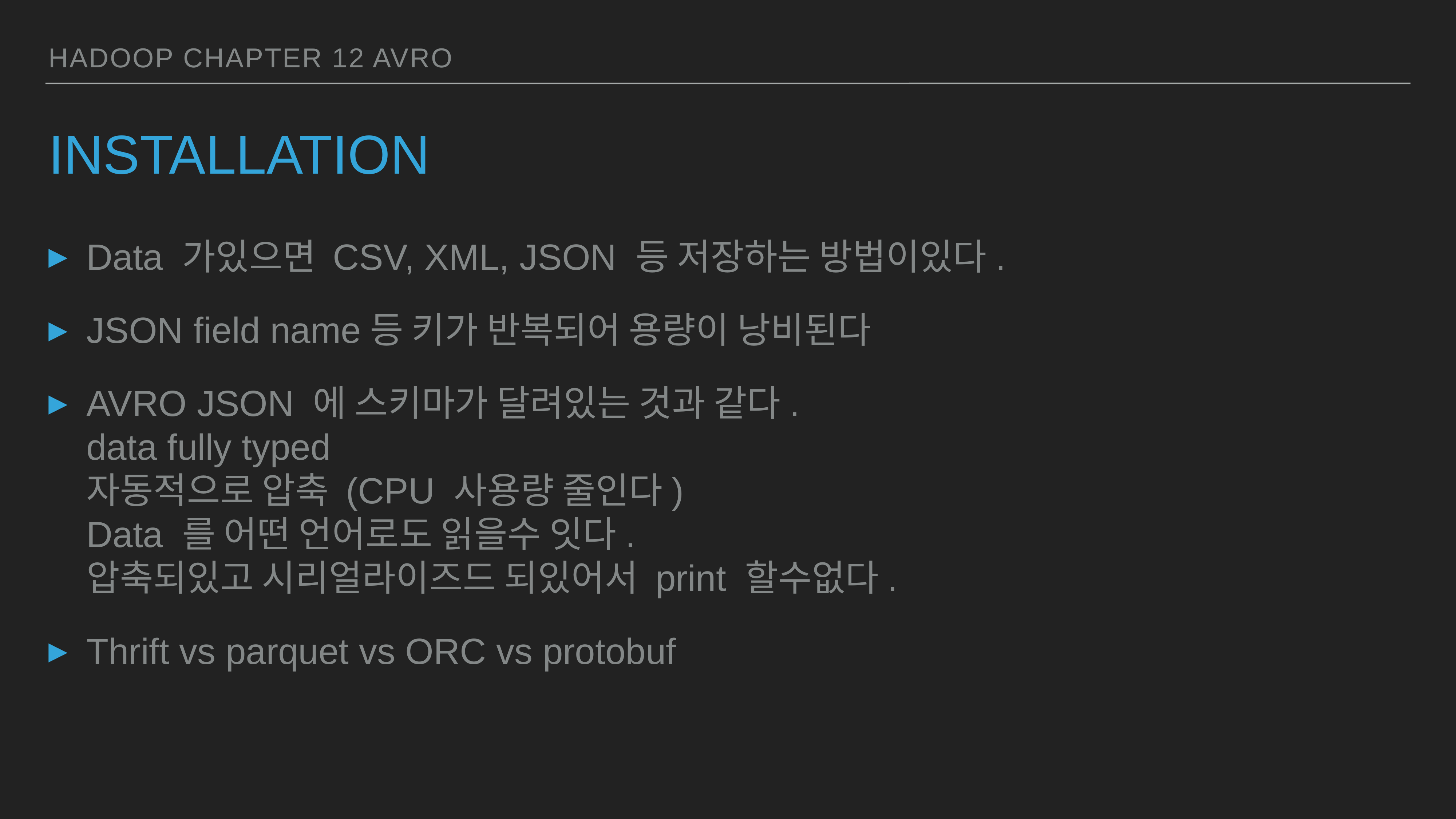

hadoop chapter 12 AVRo
# Installation
Data 가있으면 CSV, XML, JSON 등 저장하는 방법이있다.
JSON field name등 키가 반복되어 용량이 낭비된다
AVRO JSON 에 스키마가 달려있는 것과 같다.
data fully typed
자동적으로 압축 (CPU 사용량 줄인다)
Data 를 어떤 언어로도 읽을수 잇다.
압축되있고 시리얼라이즈드 되있어서 print 할수없다.
Thrift vs parquet vs ORC vs protobuf